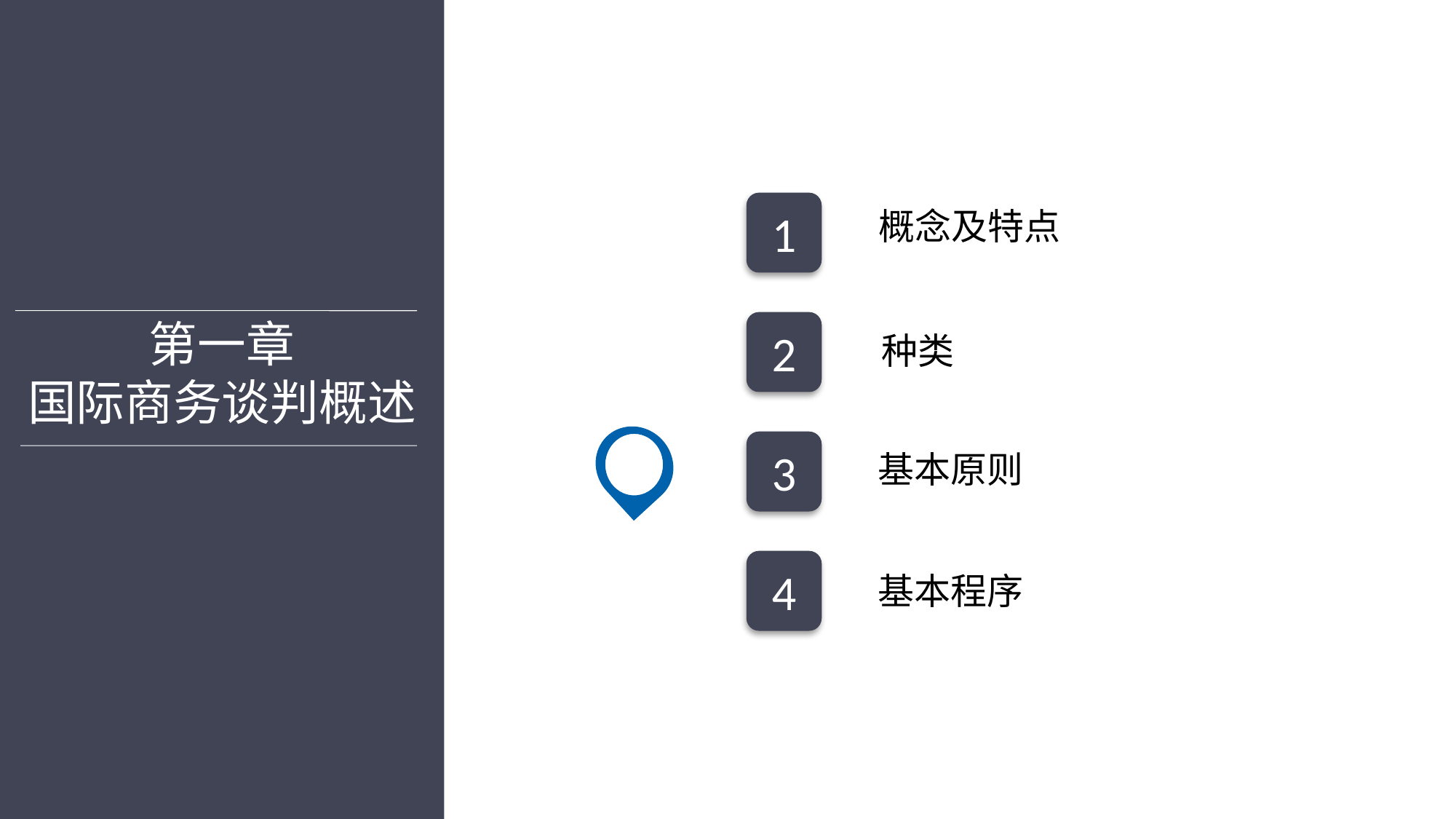

1
概念及特点
第一章
国际商务谈判概述

2
种类

3
基本原则
4
基本程序